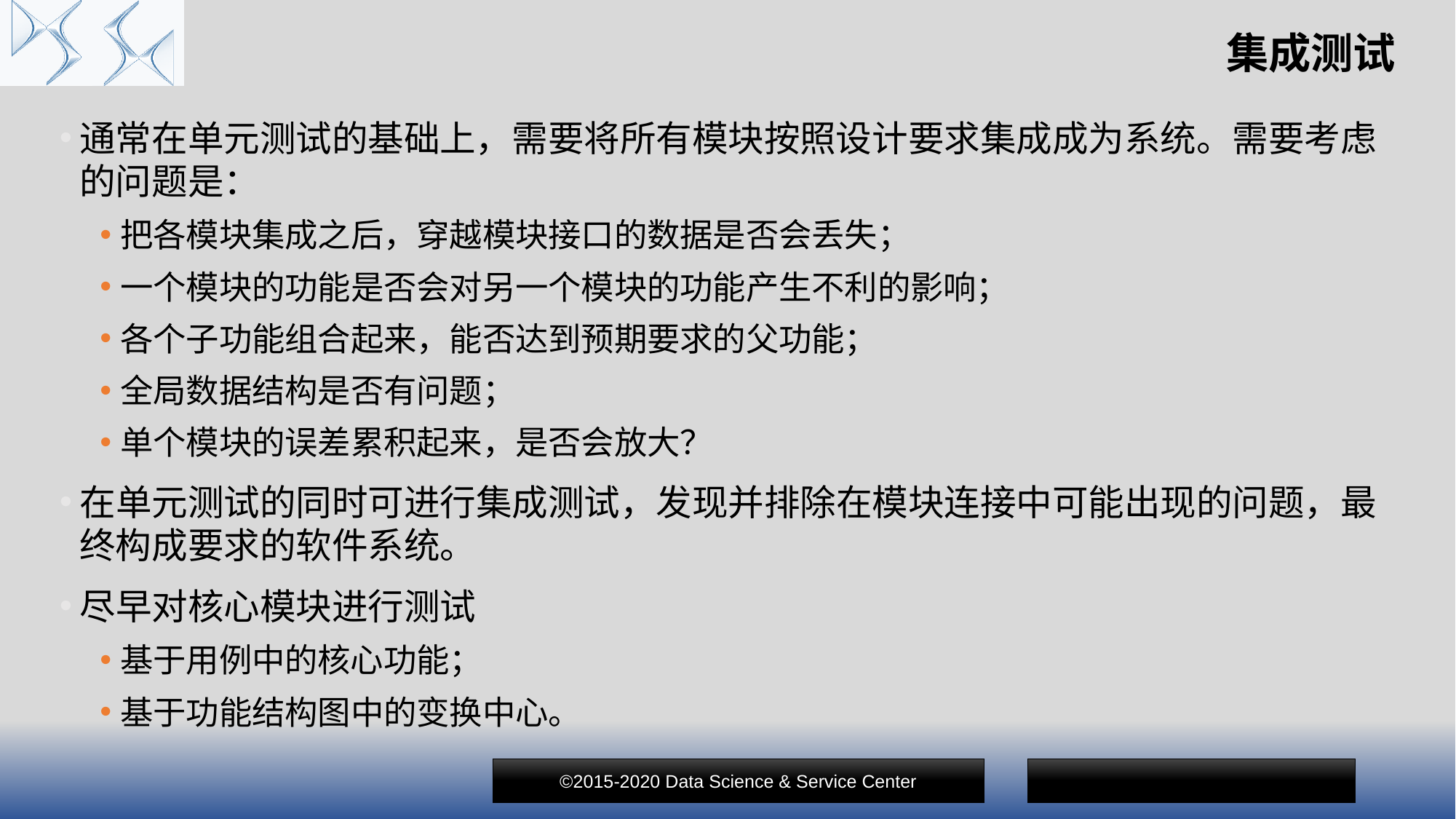

# 集成测试
通常在单元测试的基础上，需要将所有模块按照设计要求集成成为系统。需要考虑的问题是：
把各模块集成之后，穿越模块接口的数据是否会丢失；
一个模块的功能是否会对另一个模块的功能产生不利的影响；
各个子功能组合起来，能否达到预期要求的父功能；
全局数据结构是否有问题；
单个模块的误差累积起来，是否会放大？
在单元测试的同时可进行集成测试，发现并排除在模块连接中可能出现的问题，最终构成要求的软件系统。
尽早对核心模块进行测试
基于用例中的核心功能；
基于功能结构图中的变换中心。

©2015-2020 Data Science & Service Center
37